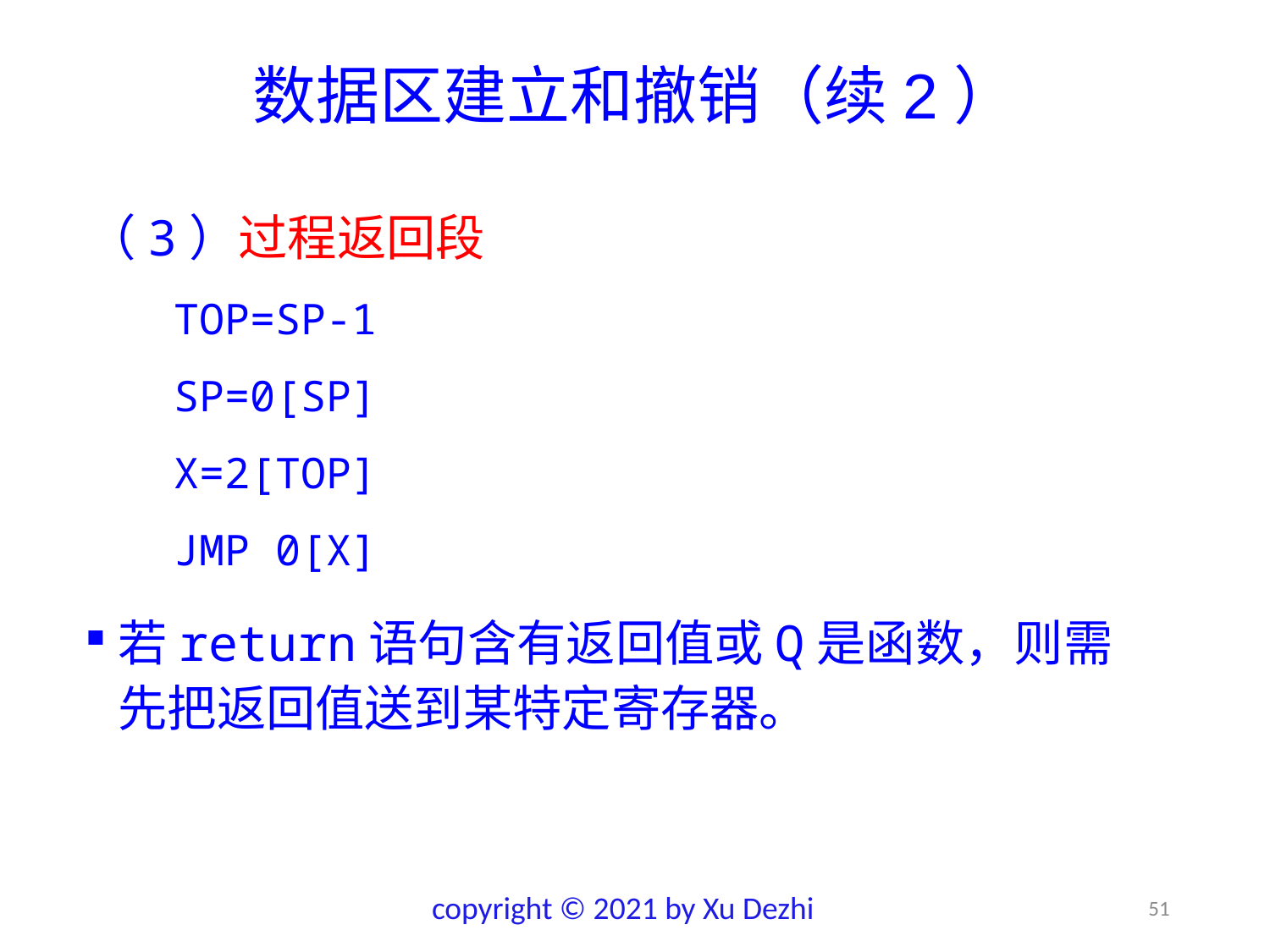

# 数据区建立和撤销（续2）
（3）过程返回段
TOP=SP-1
SP=0[SP]
X=2[TOP]
JMP 0[X]
若return语句含有返回值或Q是函数，则需先把返回值送到某特定寄存器。
copyright © 2021 by Xu Dezhi
51